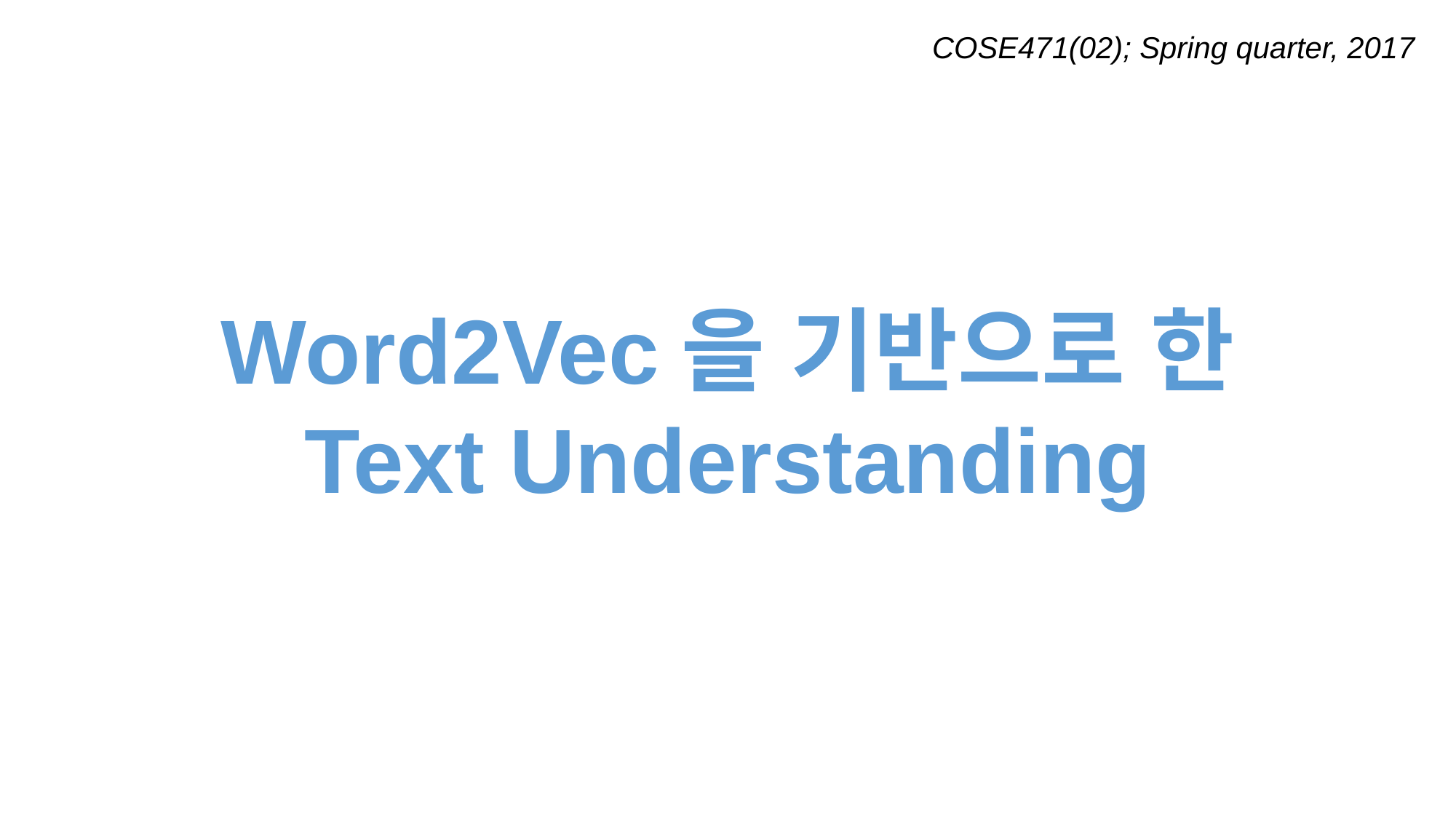

COSE471(02); Spring quarter, 2017
Word2Vec을 기반으로 한
Text Understanding